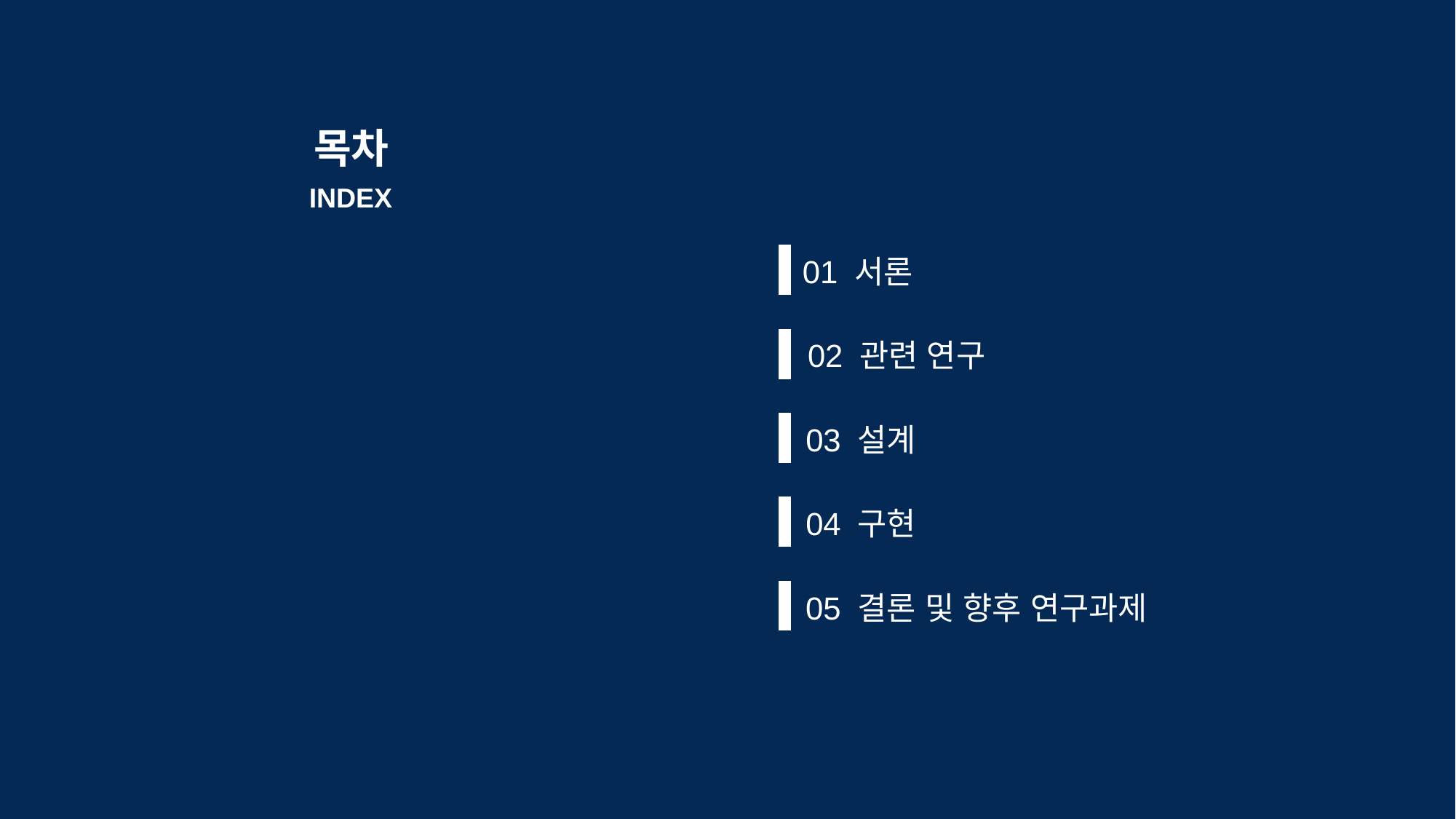

목차
INDEX
01 서론
02 관련 연구
03 설계
04 구현
05 결론 및 향후 연구과제